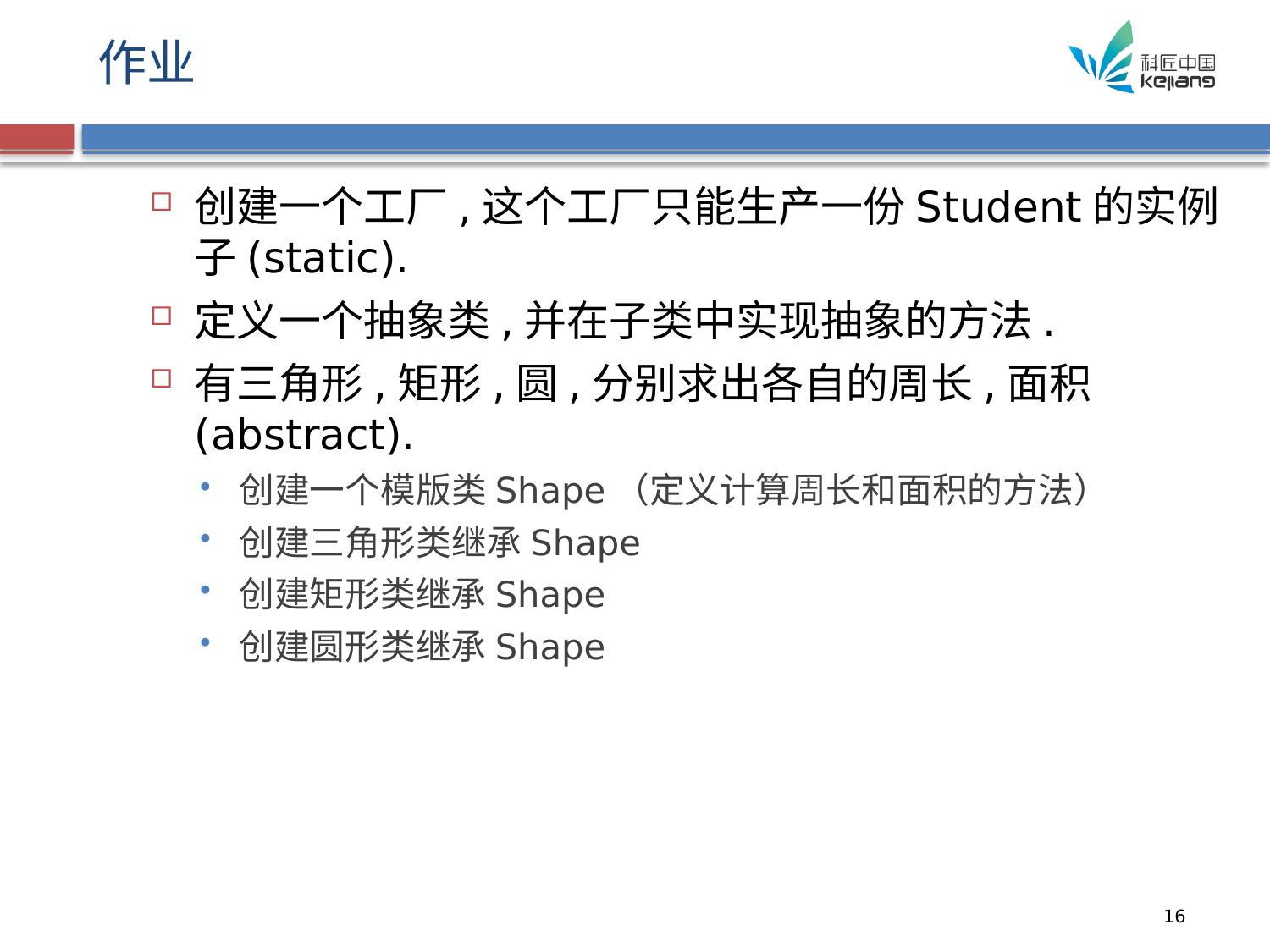

# 作业
创建一个工厂,这个工厂只能生产一份Student的实例子(static).
定义一个抽象类,并在子类中实现抽象的方法.
有三角形,矩形,圆,分别求出各自的周长,面积(abstract).
创建一个模版类Shape（定义计算周长和面积的方法）
创建三角形类继承Shape
创建矩形类继承Shape
创建圆形类继承Shape

16